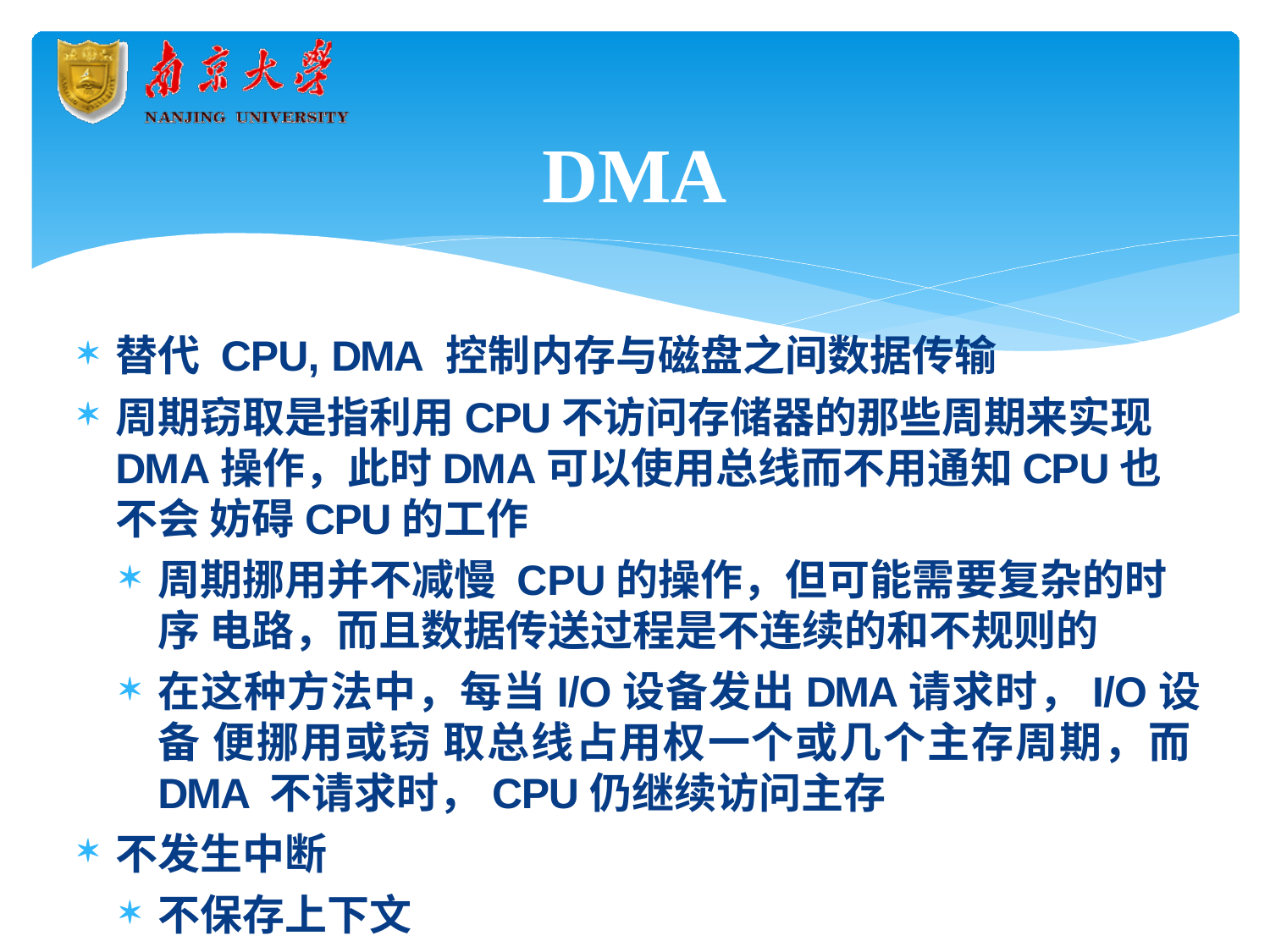

# DMA
替代CPU, DMA 控制内存与磁盘之间数据传输
周期窃取是指利用CPU不访问存储器的那些周期来实现
DMA操作，此时DMA可以使用总线而不用通知CPU也不会 妨碍CPU的工作
周期挪用并不减慢CPU的操作，但可能需要复杂的时序 电路，而且数据传送过程是不连续的和不规则的
在这种方法中，每当I/O设备发出DMA请求时，I/O设备 便挪用或窃取总线占用权一个或几个主存周期，而DMA 不请求时，CPU仍继续访问主存
不发生中断
不保存上下文